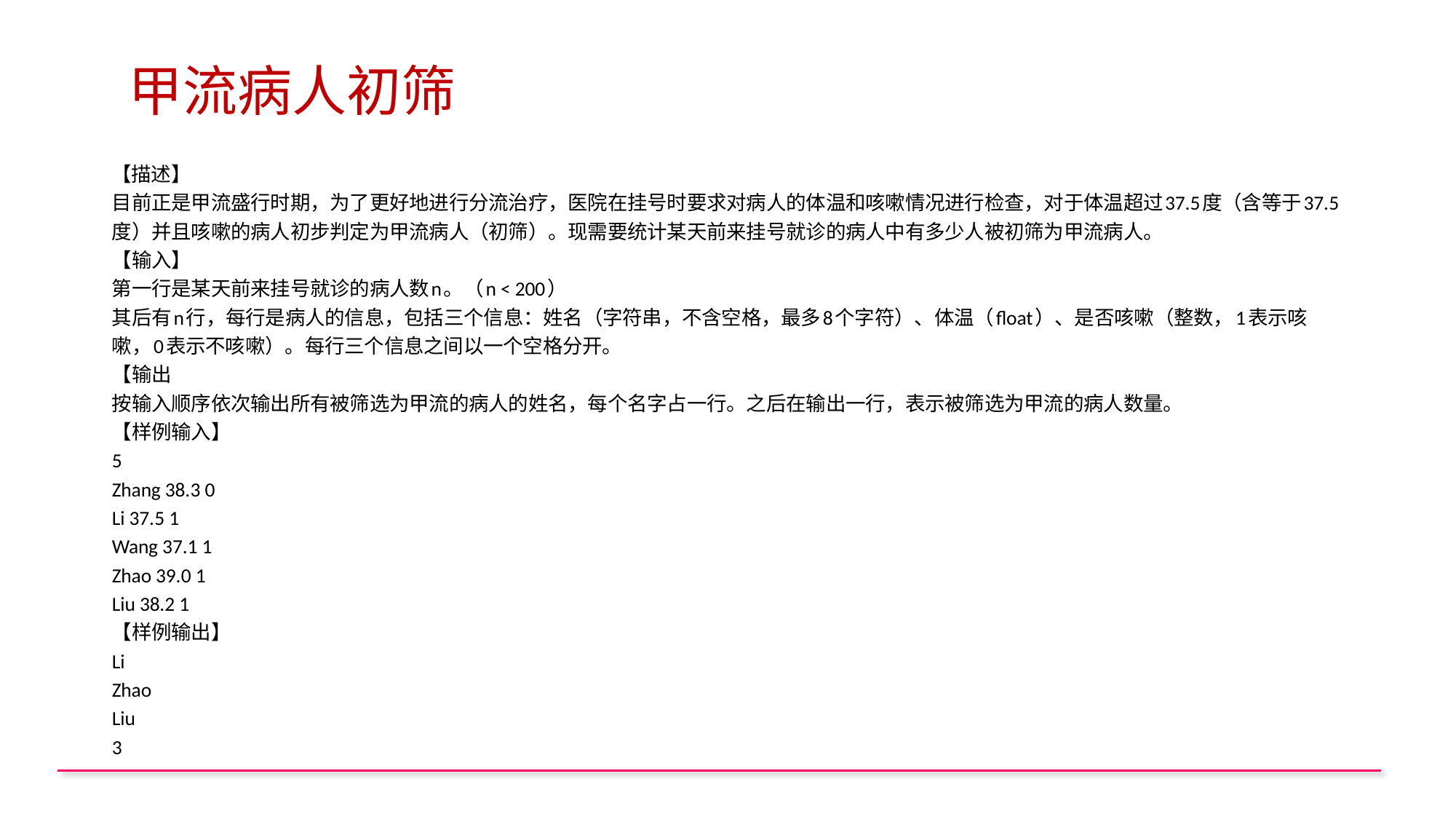

# 甲流病人初筛
【描述】
目前正是甲流盛行时期，为了更好地进行分流治疗，医院在挂号时要求对病人的体温和咳嗽情况进行检查，对于体温超过37.5度（含等于37.5度）并且咳嗽的病人初步判定为甲流病人（初筛）。现需要统计某天前来挂号就诊的病人中有多少人被初筛为甲流病人。
【输入】
第一行是某天前来挂号就诊的病人数n。（n < 200）
其后有n行，每行是病人的信息，包括三个信息：姓名（字符串，不含空格，最多8个字符）、体温（float）、是否咳嗽（整数，1表示咳嗽，0表示不咳嗽）。每行三个信息之间以一个空格分开。
【输出
按输入顺序依次输出所有被筛选为甲流的病人的姓名，每个名字占一行。之后在输出一行，表示被筛选为甲流的病人数量。
【样例输入】
5
Zhang 38.3 0
Li 37.5 1
Wang 37.1 1
Zhao 39.0 1
Liu 38.2 1
【样例输出】
Li
Zhao
Liu
3